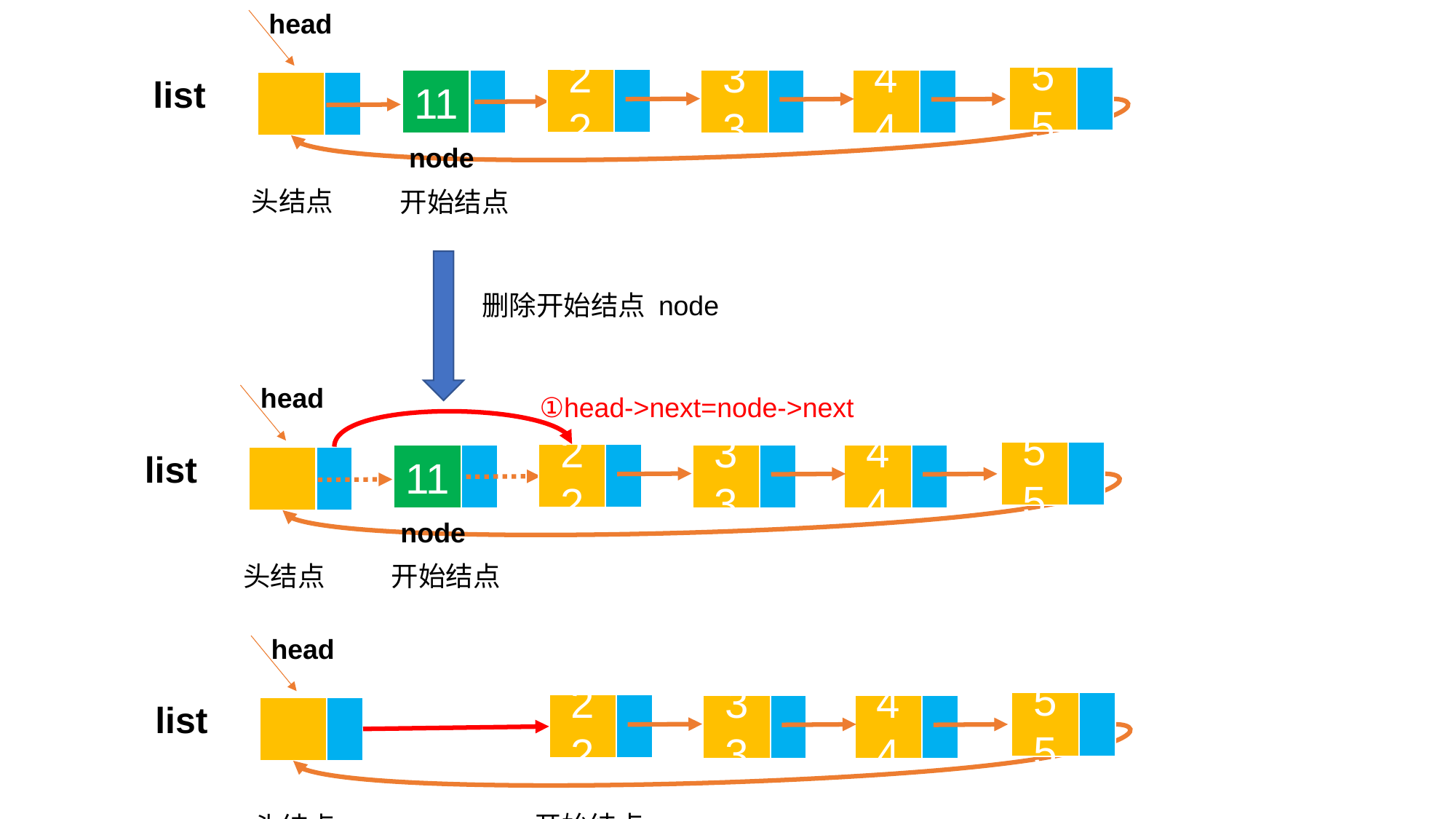

head
list
55

22

33

44

11

node
头结点
开始结点

删除开始结点 node
head
①head->next=node->next
list
55

22

33

44

11

node
头结点
开始结点
head
list
55

22

33

44

开始结点
头结点